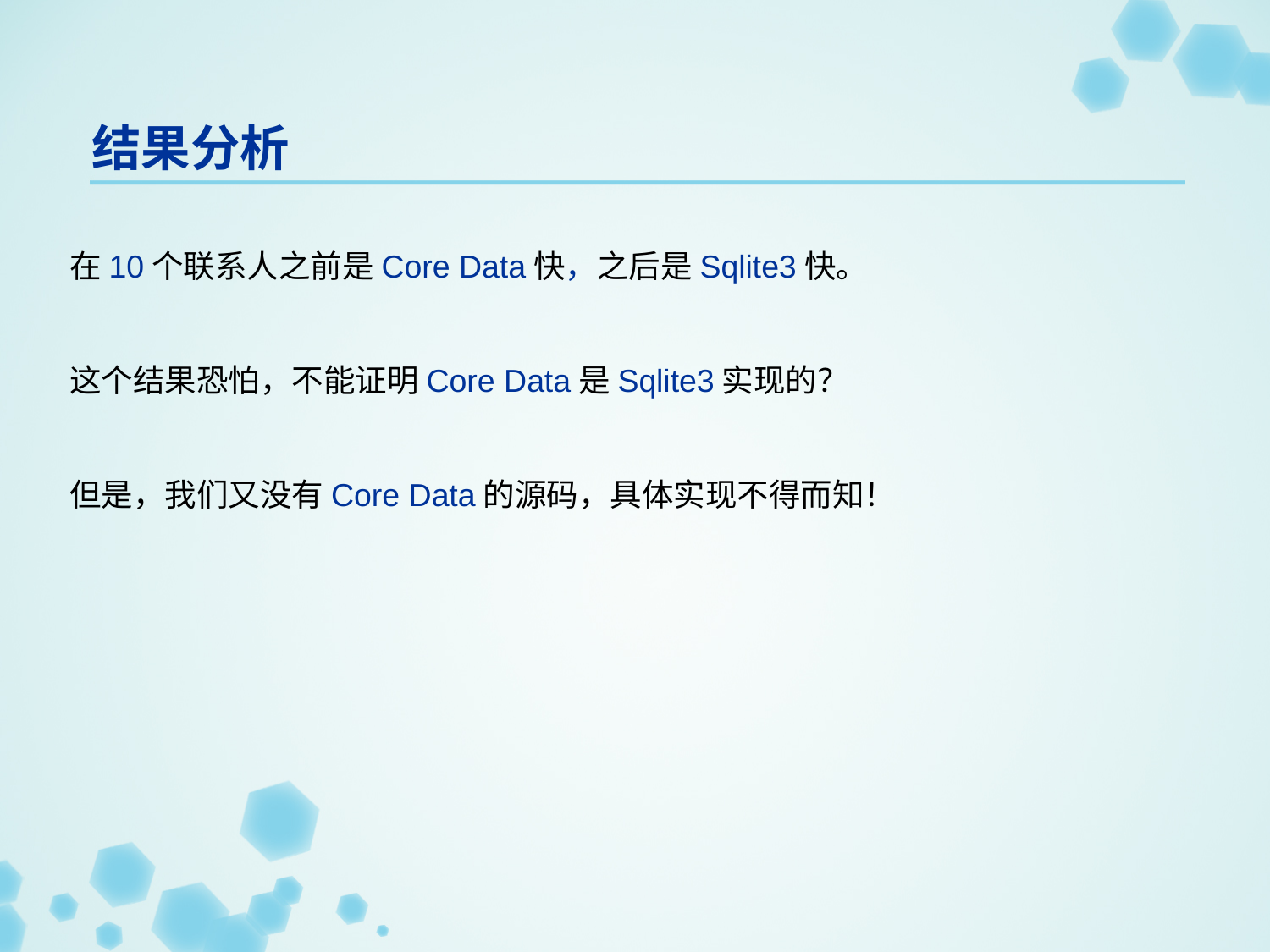

结果分析
在10个联系人之前是Core Data快，之后是Sqlite3快。

这个结果恐怕，不能证明Core Data是Sqlite3实现的？

但是，我们又没有Core Data的源码，具体实现不得而知！